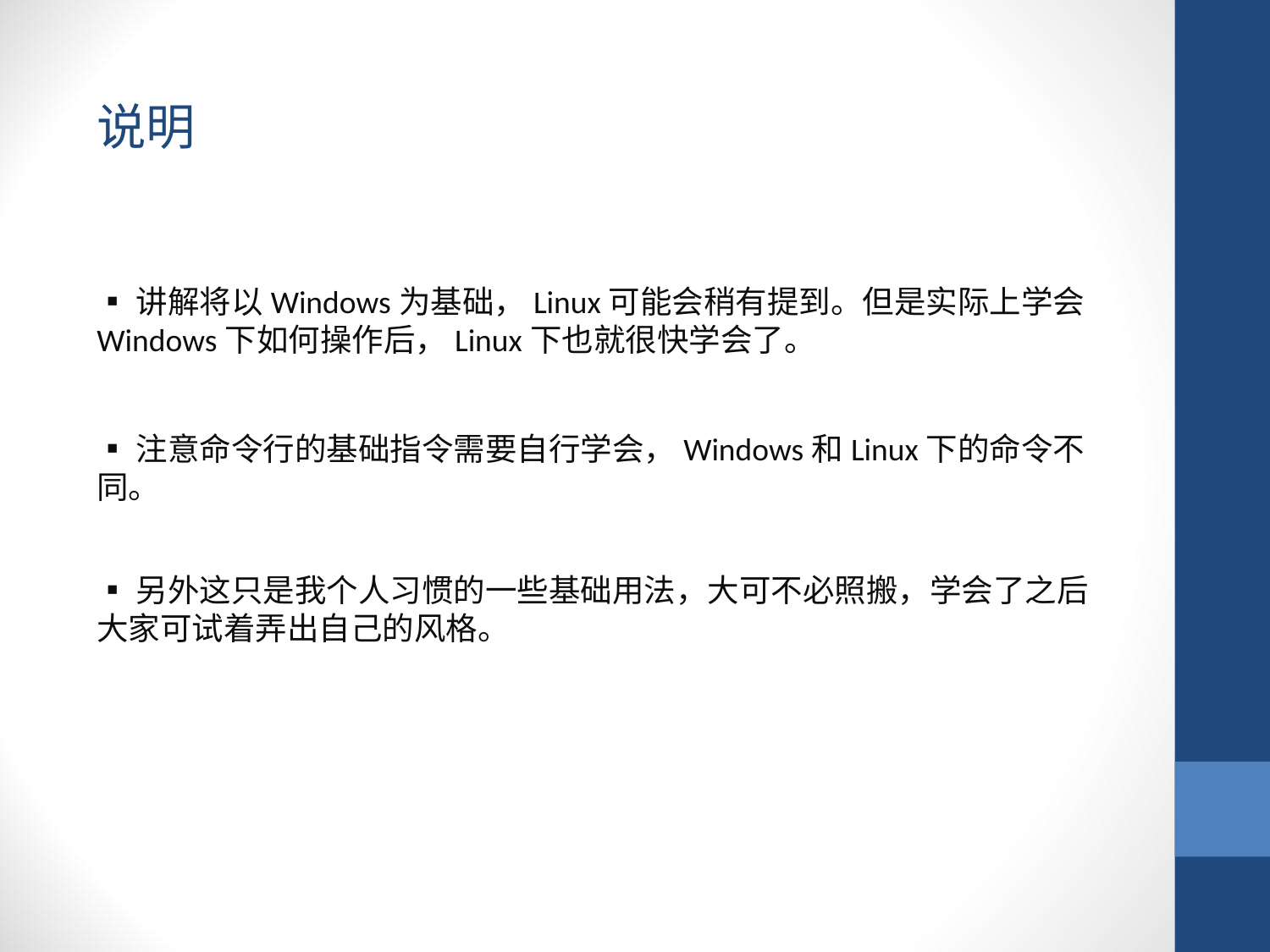

说明
▪讲解将以Windows为基础，Linux可能会稍有提到。但是实际上学会Windows下如何操作后，Linux下也就很快学会了。
▪注意命令行的基础指令需要自行学会，Windows和Linux下的命令不同。
▪另外这只是我个人习惯的一些基础用法，大可不必照搬，学会了之后大家可试着弄出自己的风格。